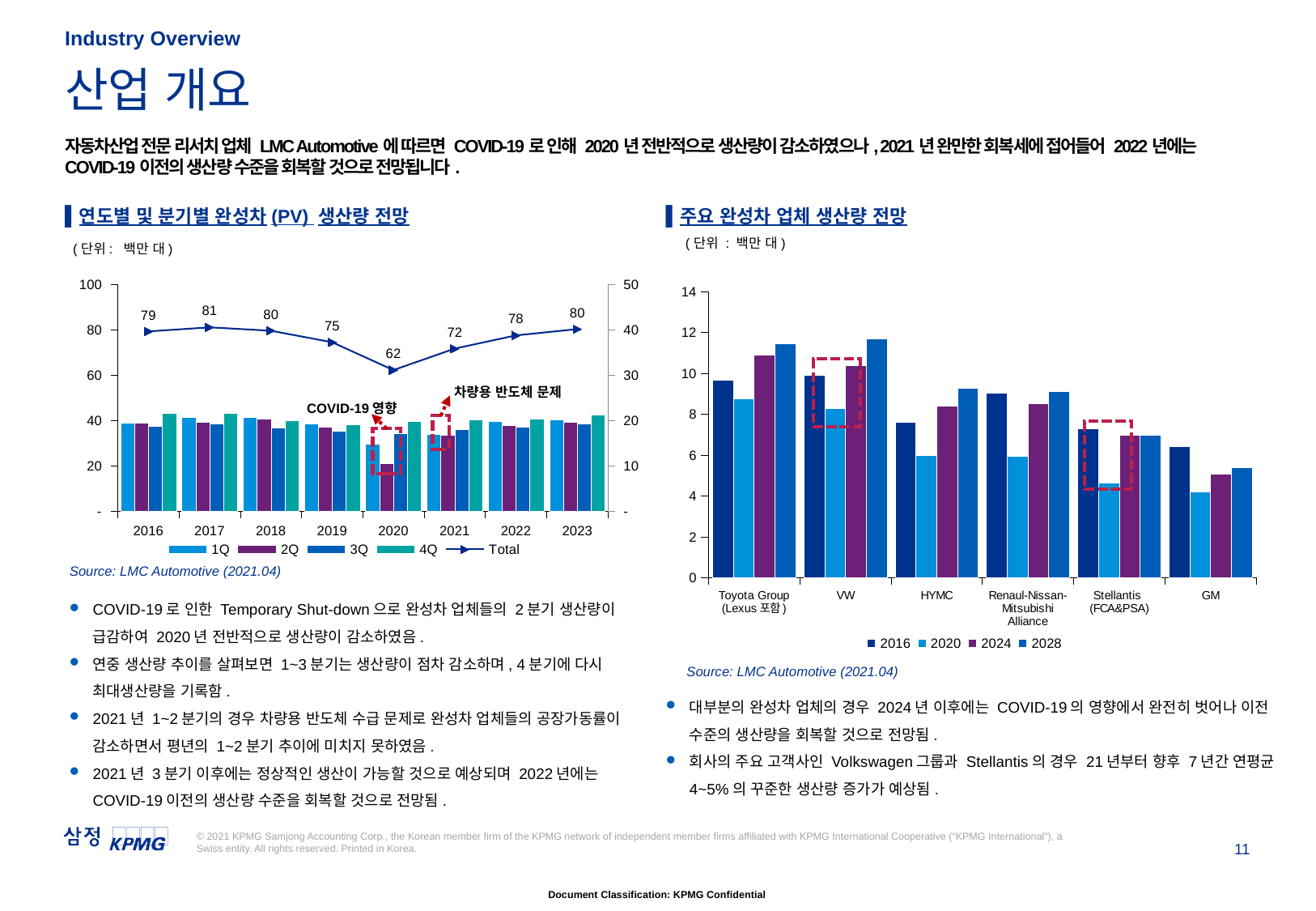

Industry Overview
# 산업 개요
자동차산업 전문 리서치 업체 LMC Automotive에 따르면 COVID-19로 인해 2020년 전반적으로 생산량이 감소하였으나, 2021년 완만한 회복세에 접어들어 2022년에는 COVID-19이전의 생산량 수준을 회복할 것으로 전망됩니다.
연도별 및 분기별 완성차(PV) 생산량 전망
주요 완성차 업체 생산량 전망

### Chart

| Category | 2016 | 2020 | 2024 | 2028 |
|---|---|---|---|---|
| Toyota Group
(Lexus포함) | 9.690236 | 8.770789 | 10.912738 | 11.475094 |
| VW | 9.929444 | 8.285043 | 10.381638 | 11.704174 |
| HYMC | 7.622481 | 5.987651 | 8.425324 | 9.286401 |
| Renaul-Nissan-
Mitsubishi Alliance | 9.022018 | 5.944344 | 8.534744 | 9.127331 |
| Stellantis
(FCA&PSA) | 7.311959 | 4.65765 | 6.991714 | 6.993239 |
| GM | 6.435046 | 4.210395 | 5.083414 | 5.409081 |

Source: LMC Automotive (2021.04)

### Chart

| Category | 1Q | 2Q | 3Q | 4Q | Total |
|---|---|---|---|---|---|
Source: LMC Automotive (2021.04)
차량용 반도체 문제
COVID-19영향

COVID-19로 인한 Temporary Shut-down으로 완성차 업체들의 2분기 생산량이 급감하여 2020년 전반적으로 생산량이 감소하였음.
연중 생산량 추이를 살펴보면 1~3분기는 생산량이 점차 감소하며, 4분기에 다시 최대생산량을 기록함.
2021년 1~2분기의 경우 차량용 반도체 수급 문제로 완성차 업체들의 공장가동률이 감소하면서 평년의 1~2분기 추이에 미치지 못하였음.
2021년 3분기 이후에는 정상적인 생산이 가능할 것으로 예상되며 2022년에는 COVID-19이전의 생산량 수준을 회복할 것으로 전망됨.
대부분의 완성차 업체의 경우 2024년 이후에는 COVID-19의 영향에서 완전히 벗어나 이전 수준의 생산량을 회복할 것으로 전망됨.
회사의 주요 고객사인 Volkswagen그룹과 Stellantis의 경우 21년부터 향후 7년간 연평균 4~5%의 꾸준한 생산량 증가가 예상됨.